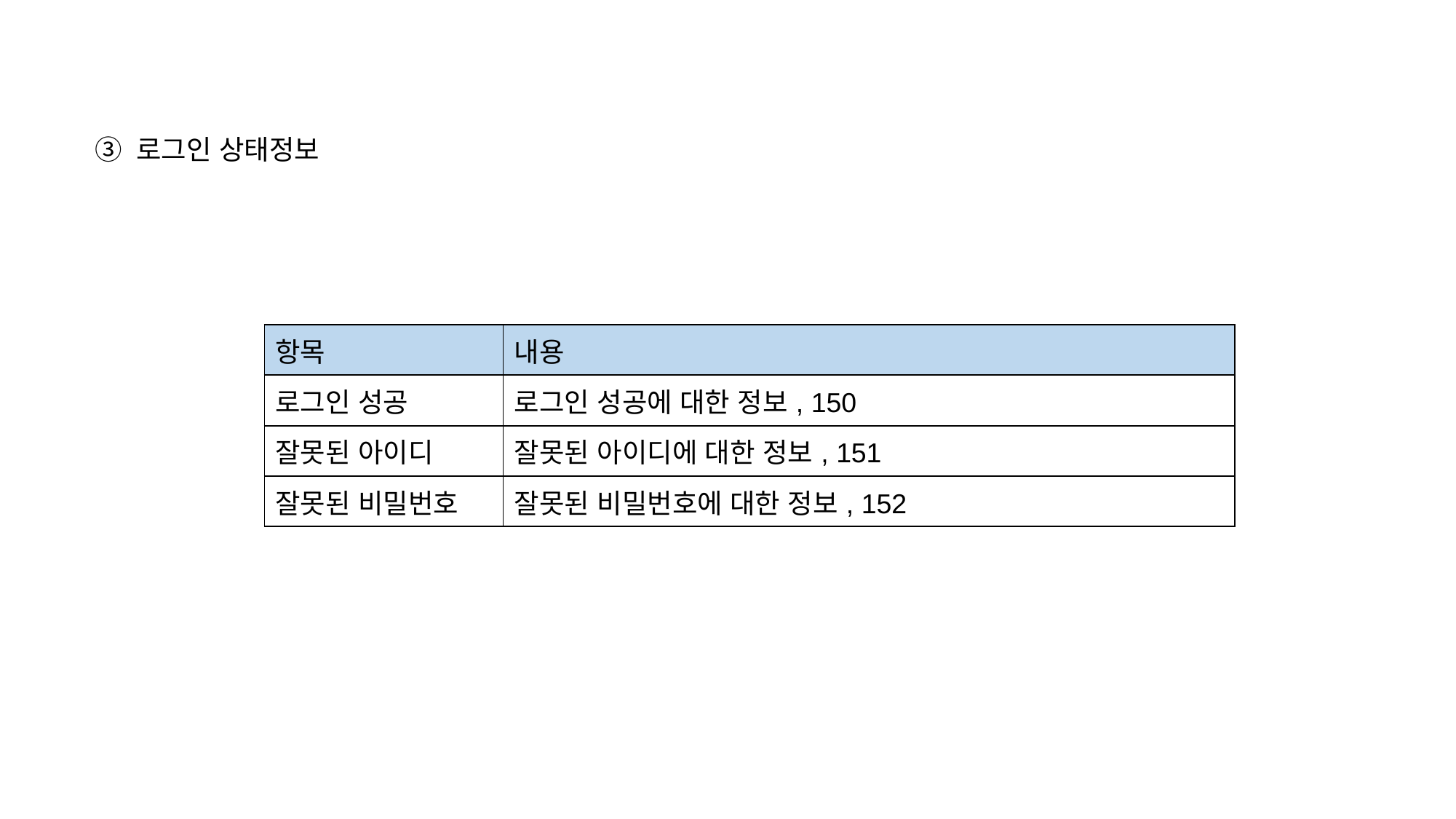

로그인 상태정보
| 항목 | 내용 |
| --- | --- |
| 로그인 성공 | 로그인 성공에 대한 정보, 150 |
| 잘못된 아이디 | 잘못된 아이디에 대한 정보, 151 |
| 잘못된 비밀번호 | 잘못된 비밀번호에 대한 정보, 152 |